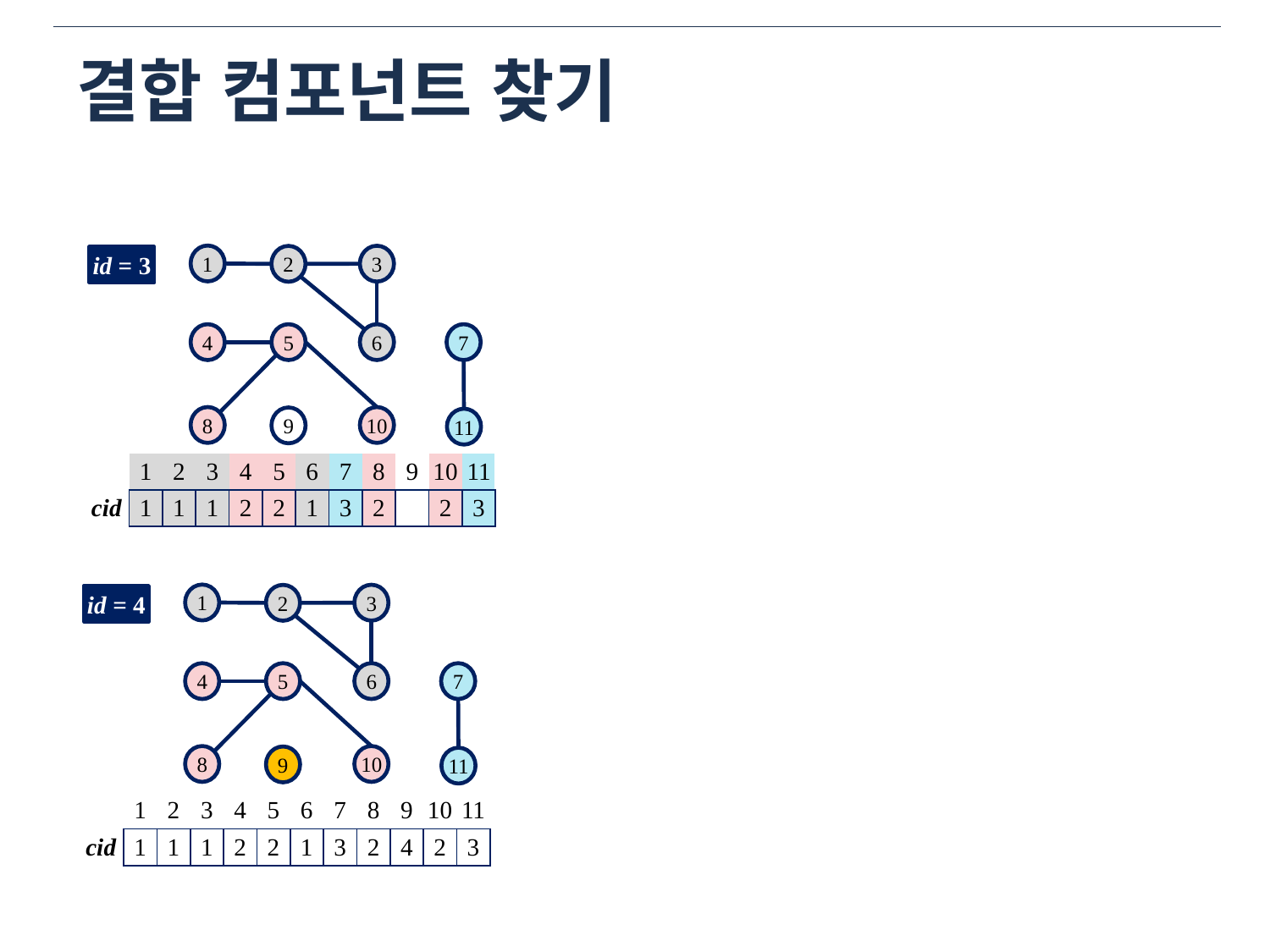

# 결합 컴포넌트 찾기
1
3
2
id = 3
4
5
6
7
8
10
9
11
|  | 1 | 2 | 3 | 4 | 5 | 6 | 7 | 8 | 9 | 10 | 11 |
| --- | --- | --- | --- | --- | --- | --- | --- | --- | --- | --- | --- |
| cid | 1 | 1 | 1 | 2 | 2 | 1 | 3 | 2 |  | 2 | 3 |
1
3
2
id = 4
4
5
6
7
8
10
9
11
|  | 1 | 2 | 3 | 4 | 5 | 6 | 7 | 8 | 9 | 10 | 11 |
| --- | --- | --- | --- | --- | --- | --- | --- | --- | --- | --- | --- |
| cid | 1 | 1 | 1 | 2 | 2 | 1 | 3 | 2 | 4 | 2 | 3 |